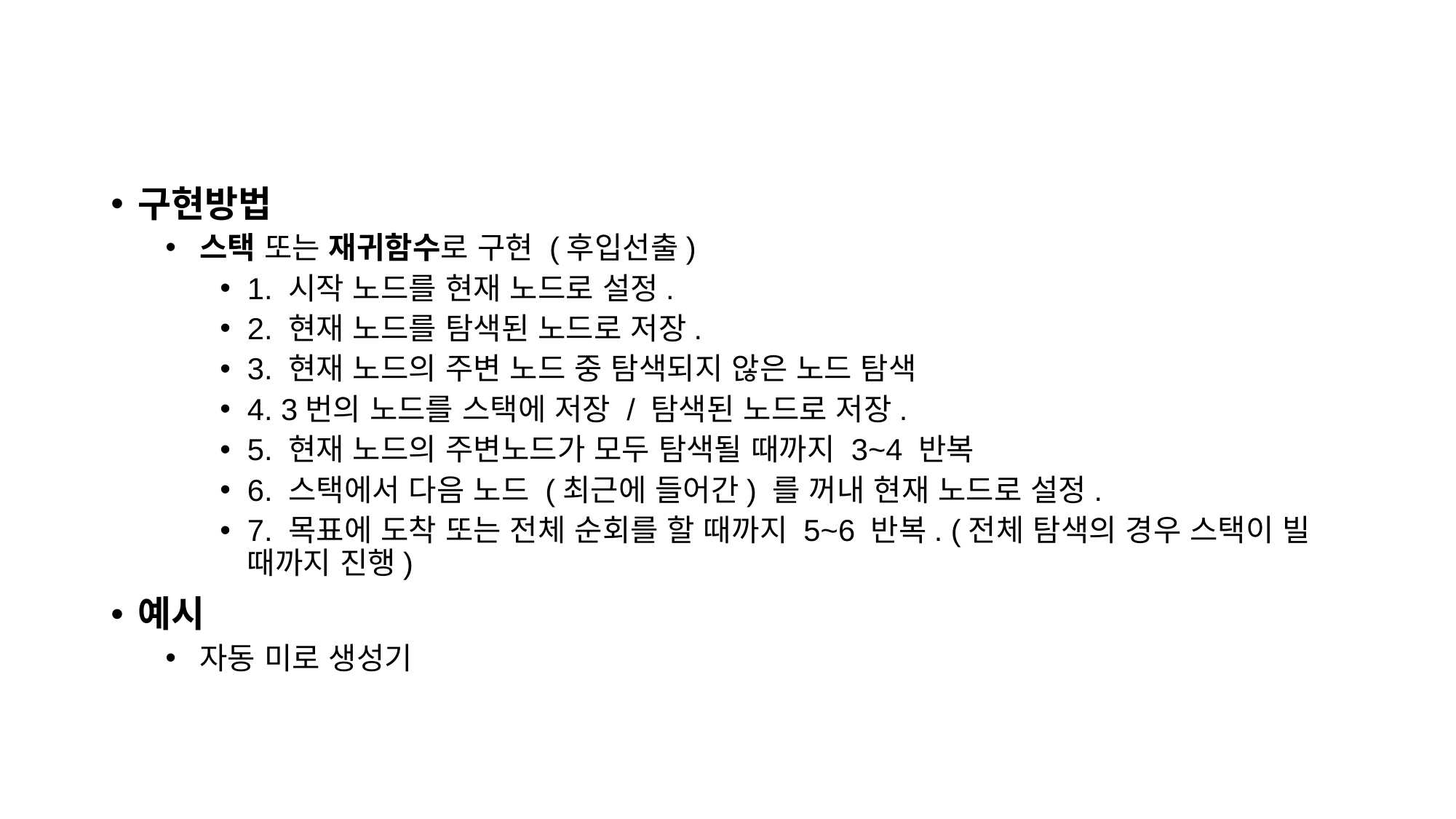

구현방법
스택 또는 재귀함수로 구현 (후입선출)
1. 시작 노드를 현재 노드로 설정.
2. 현재 노드를 탐색된 노드로 저장.
3. 현재 노드의 주변 노드 중 탐색되지 않은 노드 탐색
4. 3번의 노드를 스택에 저장 / 탐색된 노드로 저장.
5. 현재 노드의 주변노드가 모두 탐색될 때까지 3~4 반복
6. 스택에서 다음 노드 (최근에 들어간) 를 꺼내 현재 노드로 설정.
7. 목표에 도착 또는 전체 순회를 할 때까지 5~6 반복. (전체 탐색의 경우 스택이 빌 때까지 진행)
예시
자동 미로 생성기